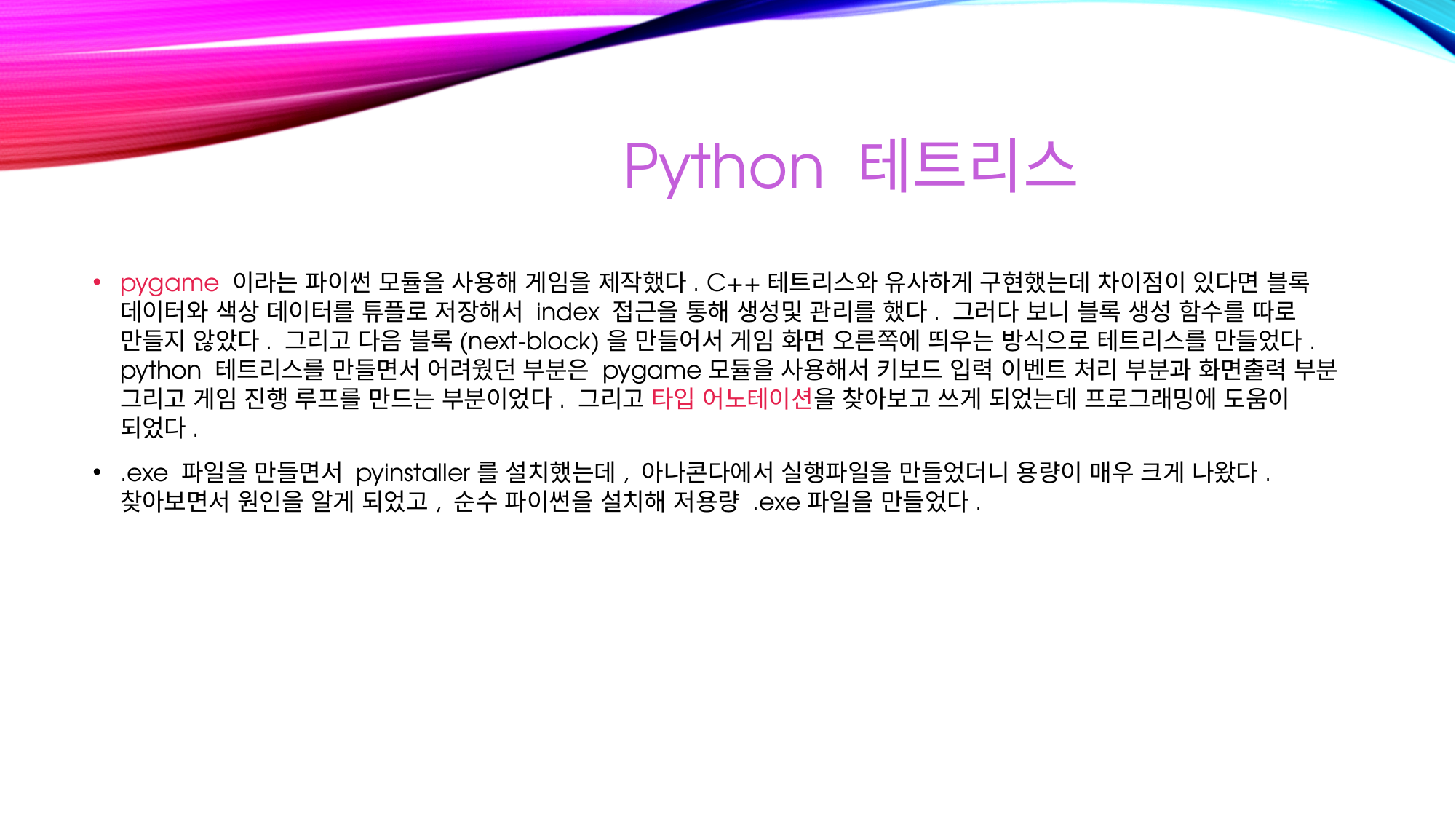

# Python 테트리스
pygame 이라는 파이썬 모듈을 사용해 게임을 제작했다. C++테트리스와 유사하게 구현했는데 차이점이 있다면 블록 데이터와 색상 데이터를 튜플로 저장해서 index 접근을 통해 생성및 관리를 했다. 그러다 보니 블록 생성 함수를 따로 만들지 않았다. 그리고 다음 블록(next-block)을 만들어서 게임 화면 오른쪽에 띄우는 방식으로 테트리스를 만들었다. python 테트리스를 만들면서 어려웠던 부분은 pygame모듈을 사용해서 키보드 입력 이벤트 처리 부분과 화면출력 부분 그리고 게임 진행 루프를 만드는 부분이었다. 그리고 타입 어노테이션을 찾아보고 쓰게 되었는데 프로그래밍에 도움이 되었다.
.exe 파일을 만들면서 pyinstaller를 설치했는데, 아나콘다에서 실행파일을 만들었더니 용량이 매우 크게 나왔다. 찾아보면서 원인을 알게 되었고, 순수 파이썬을 설치해 저용량 .exe파일을 만들었다.